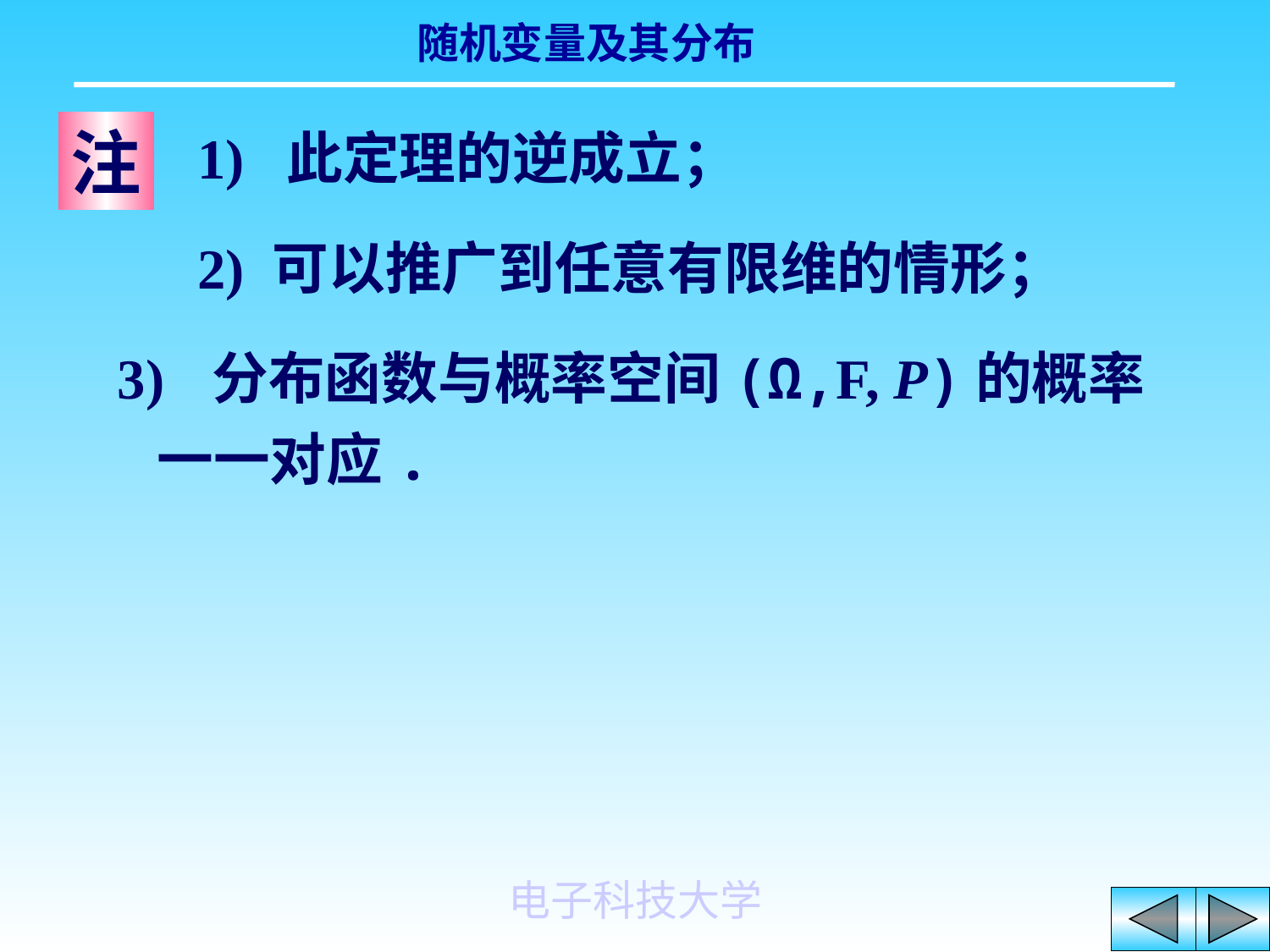

注
1)  此定理的逆成立；
2) 可以推广到任意有限维的情形；
3) 分布函数与概率空间(Ω,F, P)的概率
  一一对应.
电子科技大学